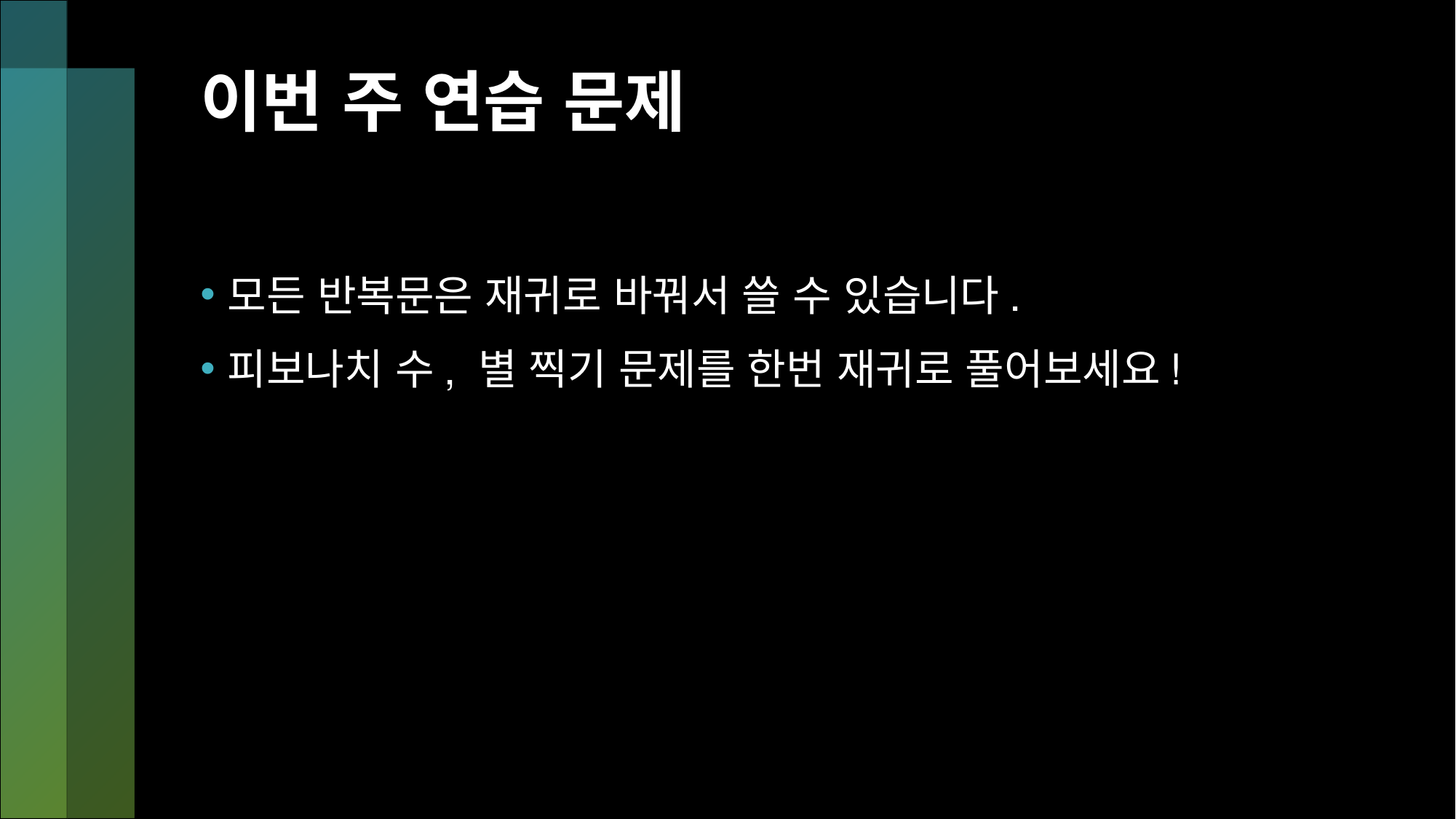

# 이번 주 연습 문제
모든 반복문은 재귀로 바꿔서 쓸 수 있습니다.
피보나치 수, 별 찍기 문제를 한번 재귀로 풀어보세요!